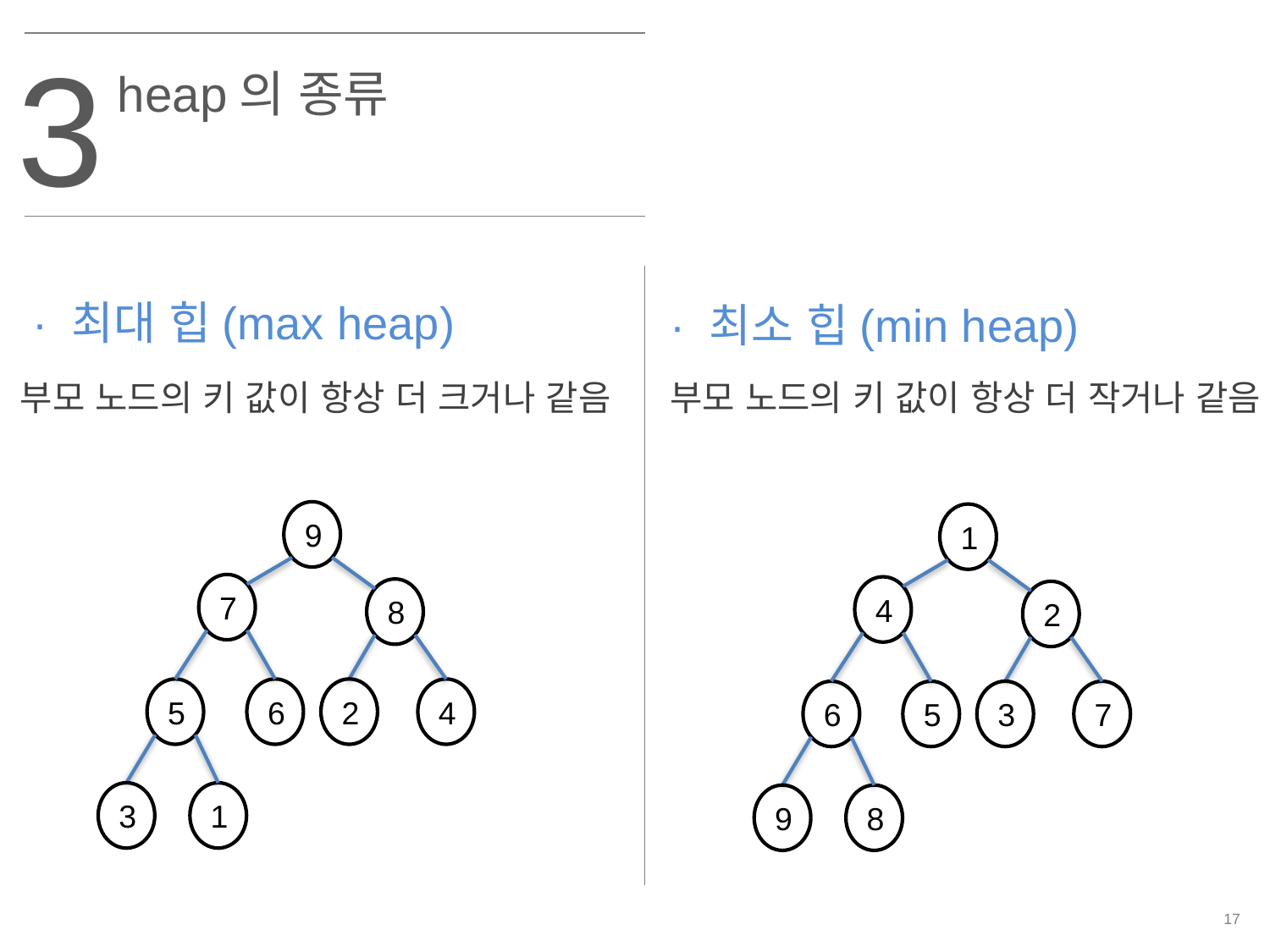

3
heap의 종류
· 최대 힙(max heap)
· 최소 힙(min heap)
부모 노드의 키 값이 항상 더 크거나 같음
부모 노드의 키 값이 항상 더 작거나 같음
9
1
7
4
8
2
5
6
2
4
6
5
3
7
3
1
9
8